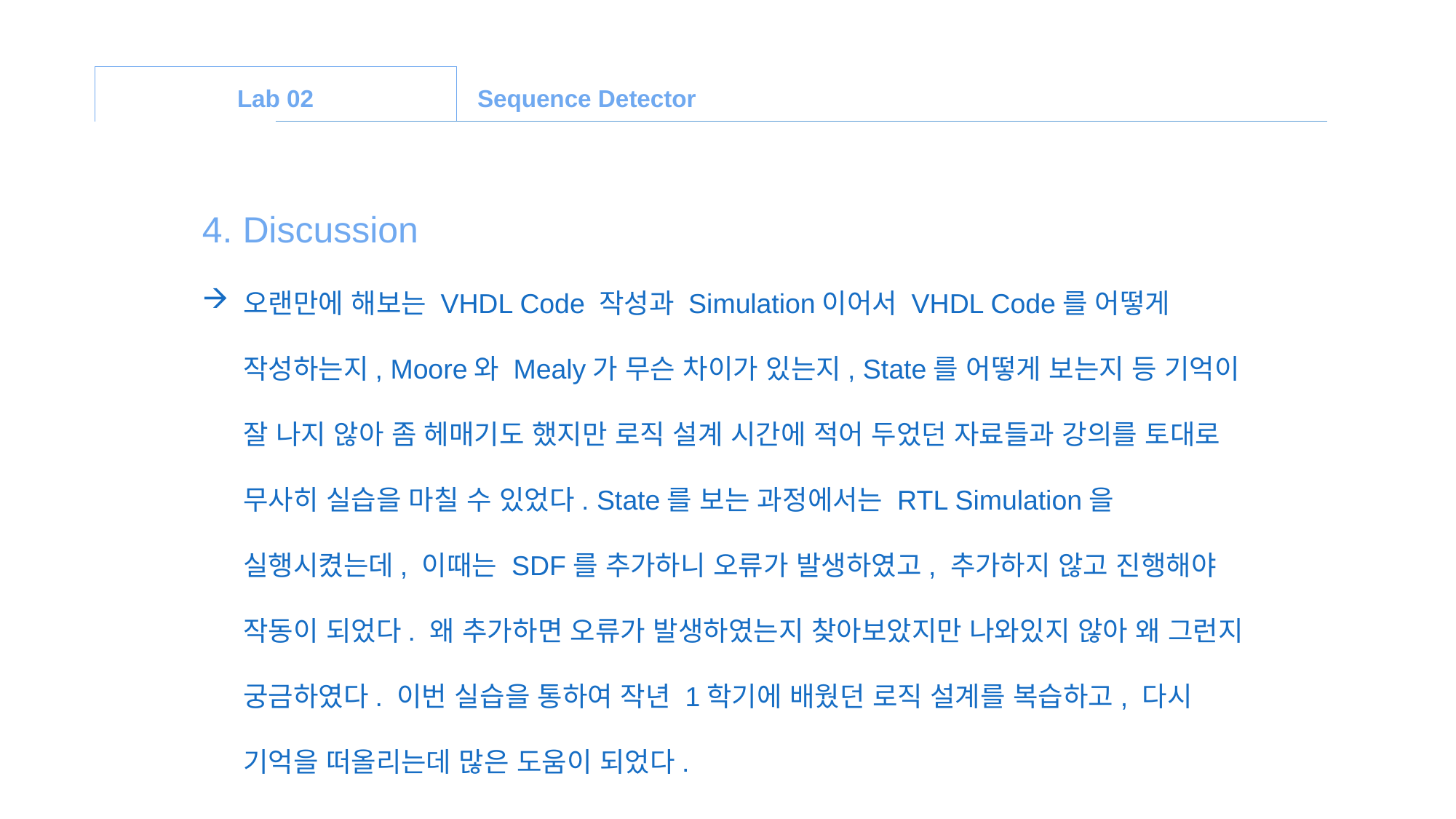

Lab 02
Sequence Detector
4. Discussion
오랜만에 해보는 VHDL Code 작성과 Simulation이어서 VHDL Code를 어떻게 작성하는지, Moore와 Mealy가 무슨 차이가 있는지, State를 어떻게 보는지 등 기억이 잘 나지 않아 좀 헤매기도 했지만 로직 설계 시간에 적어 두었던 자료들과 강의를 토대로 무사히 실습을 마칠 수 있었다. State를 보는 과정에서는 RTL Simulation을 실행시켰는데, 이때는 SDF를 추가하니 오류가 발생하였고, 추가하지 않고 진행해야 작동이 되었다. 왜 추가하면 오류가 발생하였는지 찾아보았지만 나와있지 않아 왜 그런지 궁금하였다. 이번 실습을 통하여 작년 1학기에 배웠던 로직 설계를 복습하고, 다시 기억을 떠올리는데 많은 도움이 되었다.